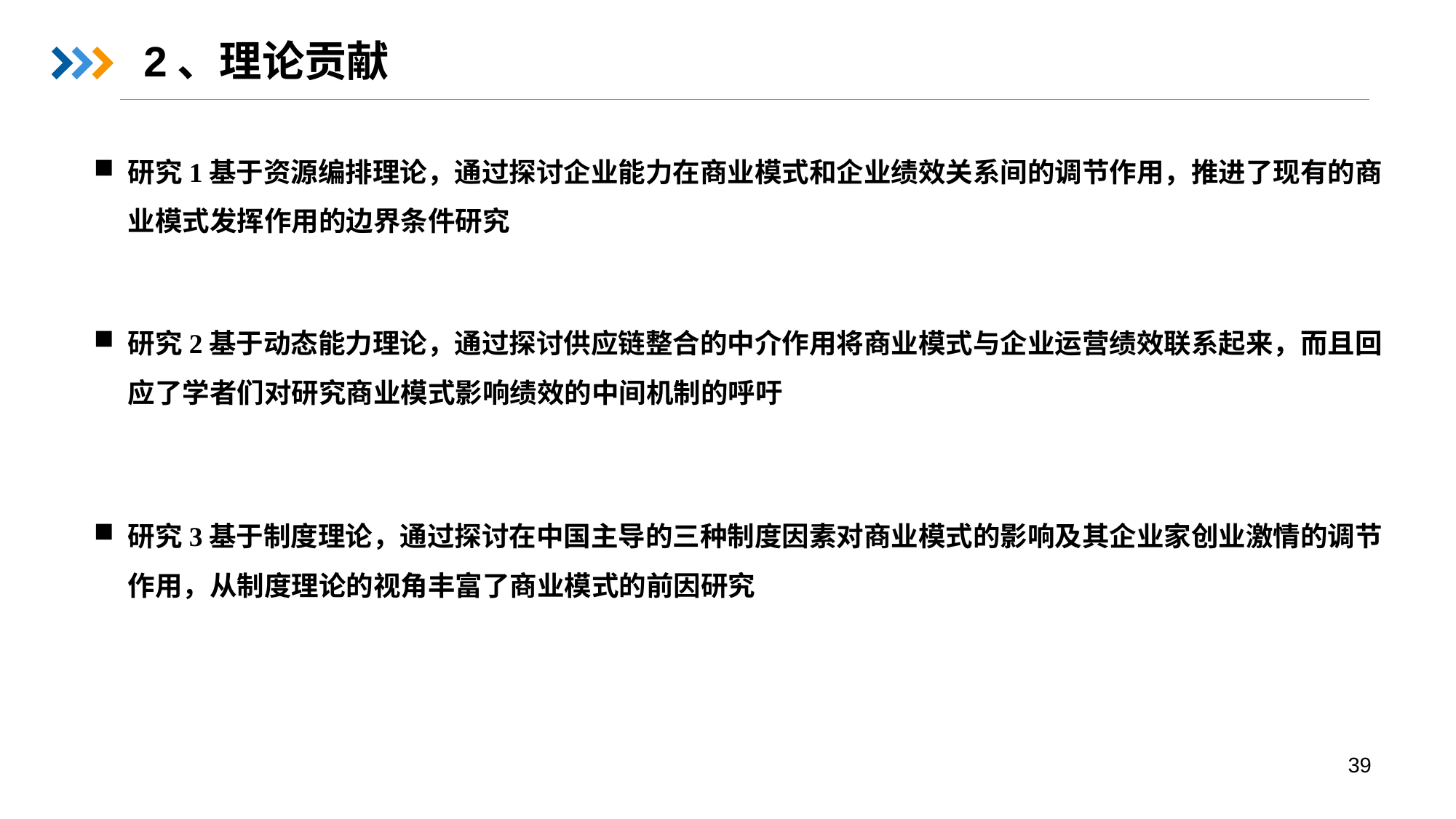

# 2、理论贡献
研究1基于资源编排理论，通过探讨企业能力在商业模式和企业绩效关系间的调节作用，推进了现有的商业模式发挥作用的边界条件研究

研究2基于动态能力理论，通过探讨供应链整合的中介作用将商业模式与企业运营绩效联系起来，而且回应了学者们对研究商业模式影响绩效的中间机制的呼吁
研究3基于制度理论，通过探讨在中国主导的三种制度因素对商业模式的影响及其企业家创业激情的调节作用，从制度理论的视角丰富了商业模式的前因研究
39